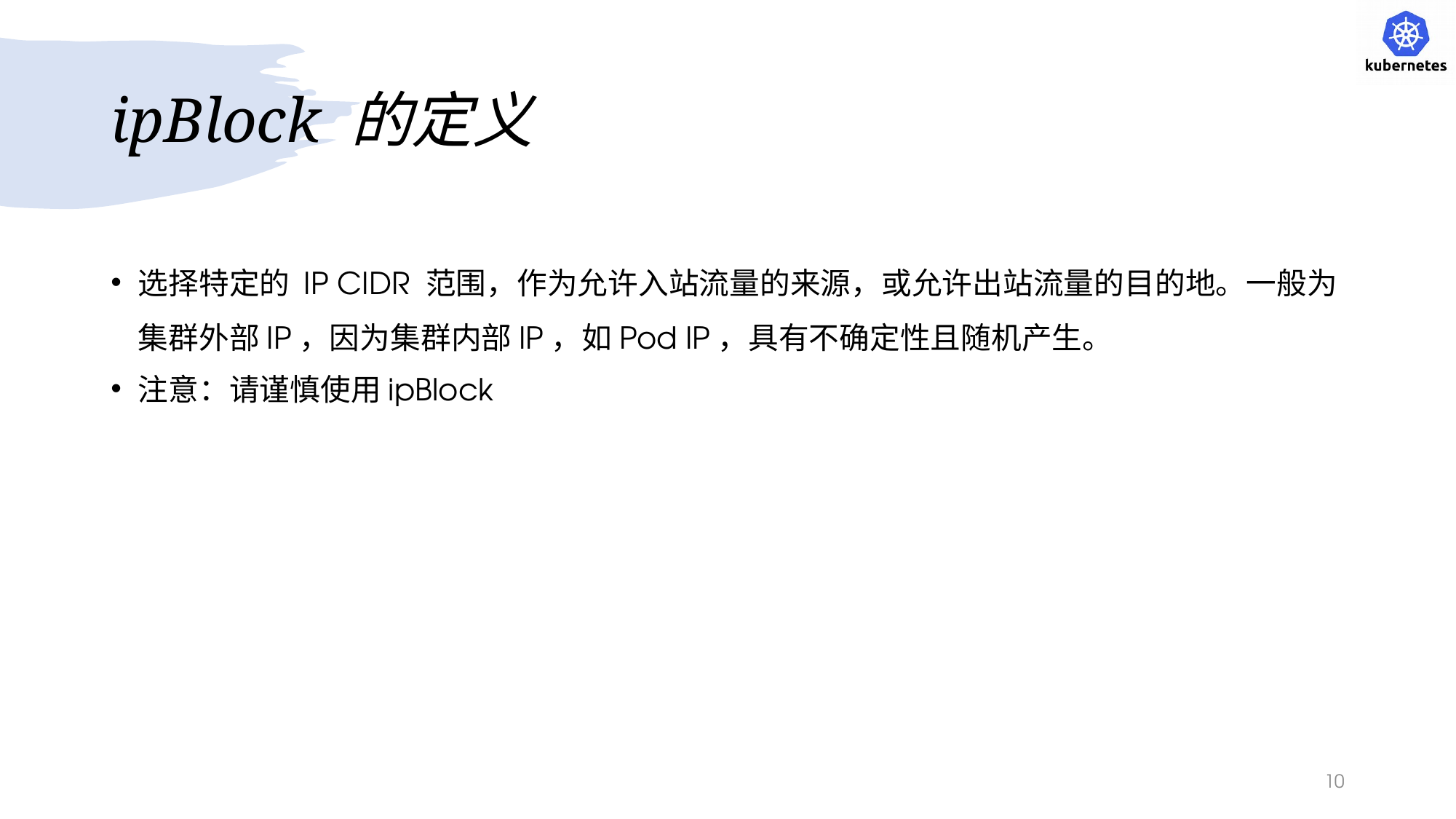

# ipBlock 的定义
选择特定的 IP CIDR 范围，作为允许入站流量的来源，或允许出站流量的目的地。一般为集群外部IP，因为集群内部IP，如Pod IP，具有不确定性且随机产生。
注意：请谨慎使用ipBlock

10